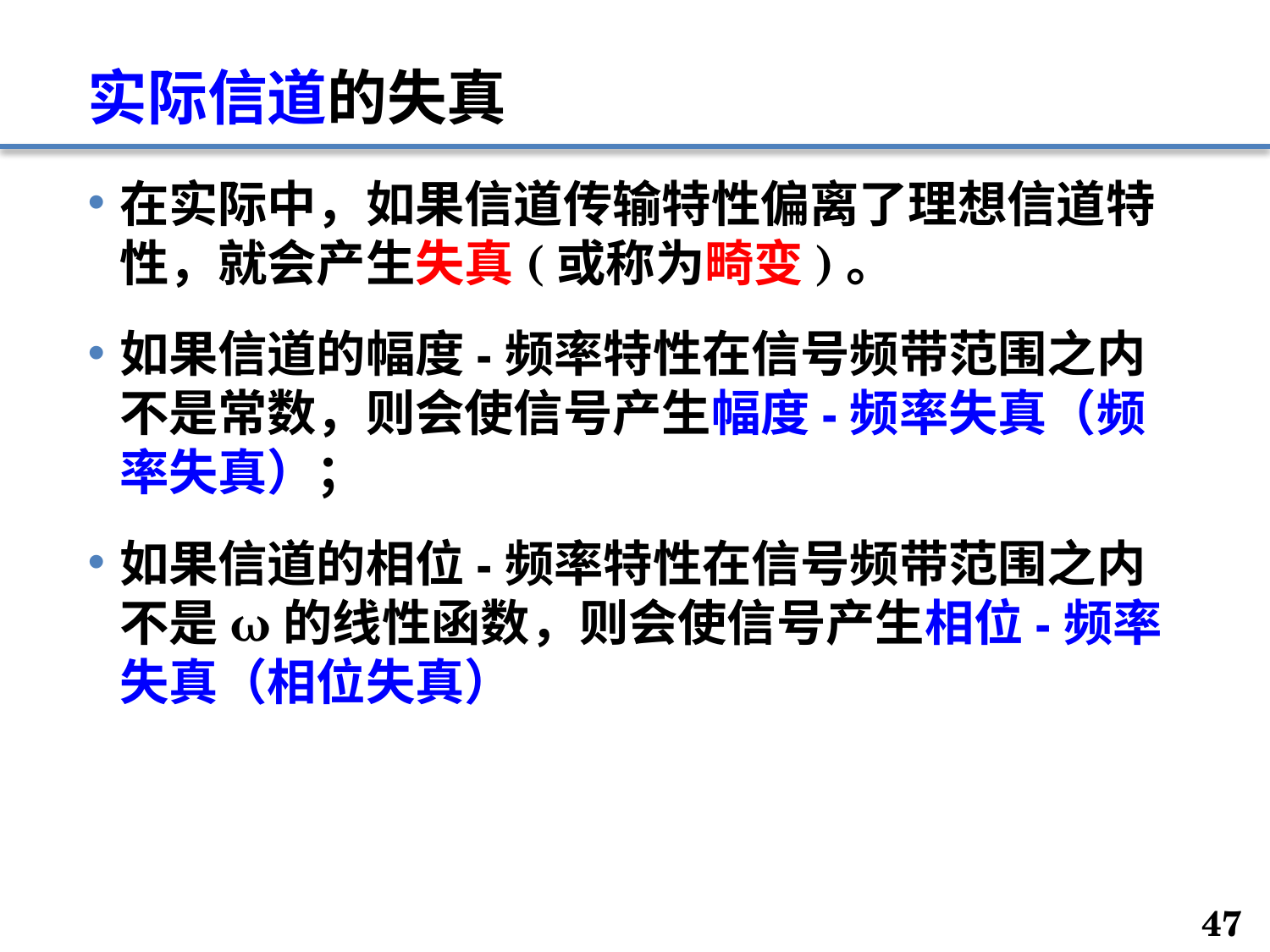

# 实际信道的失真
在实际中，如果信道传输特性偏离了理想信道特性，就会产生失真(或称为畸变)。
如果信道的幅度-频率特性在信号频带范围之内不是常数，则会使信号产生幅度-频率失真（频率失真）；
如果信道的相位-频率特性在信号频带范围之内不是ω的线性函数，则会使信号产生相位-频率失真（相位失真）

47